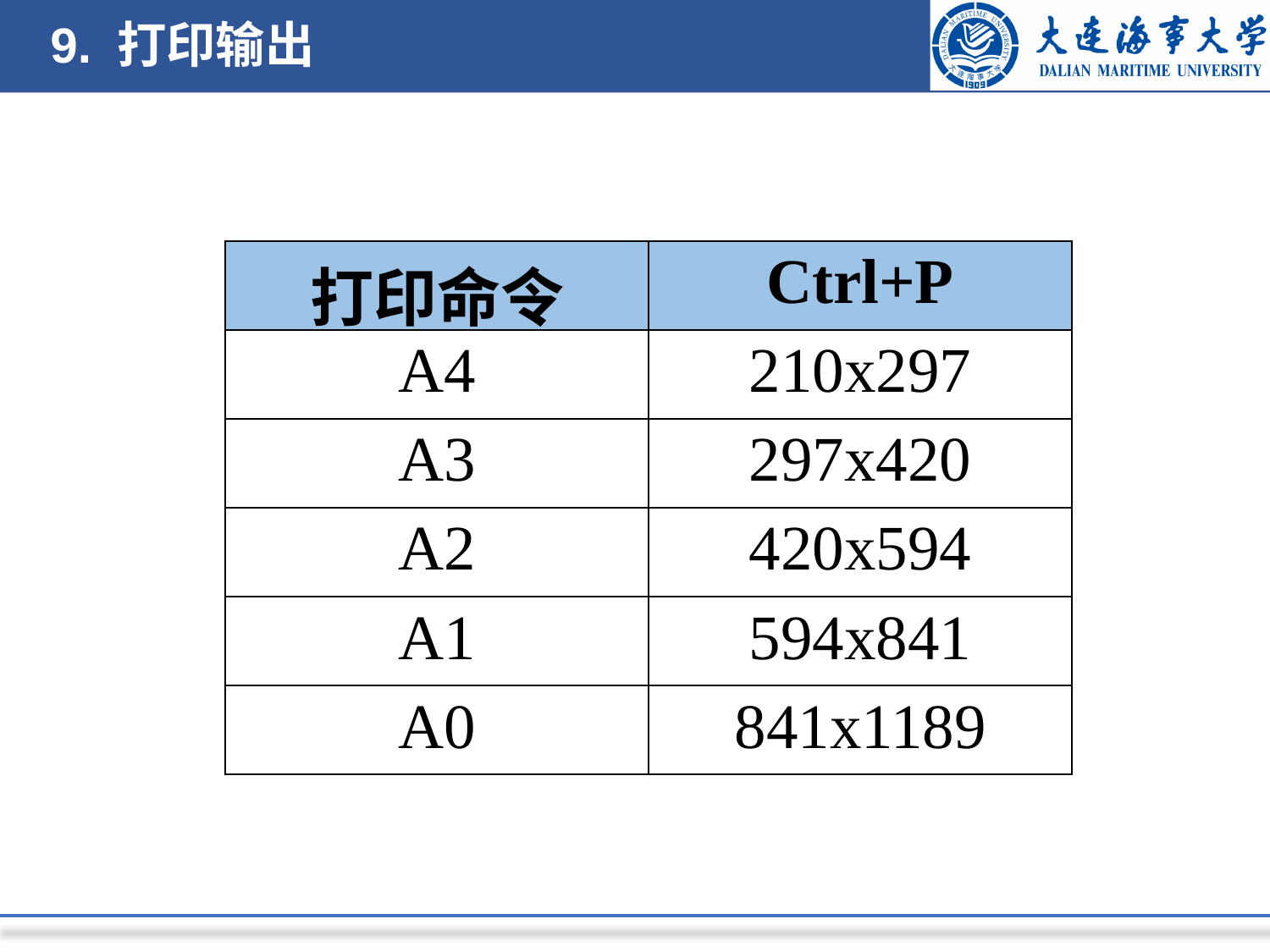

9. 打印输出
| 打印命令 | Ctrl+P |
| --- | --- |
| A4 | 210x297 |
| A3 | 297x420 |
| A2 | 420x594 |
| A1 | 594x841 |
| A0 | 841x1189 |